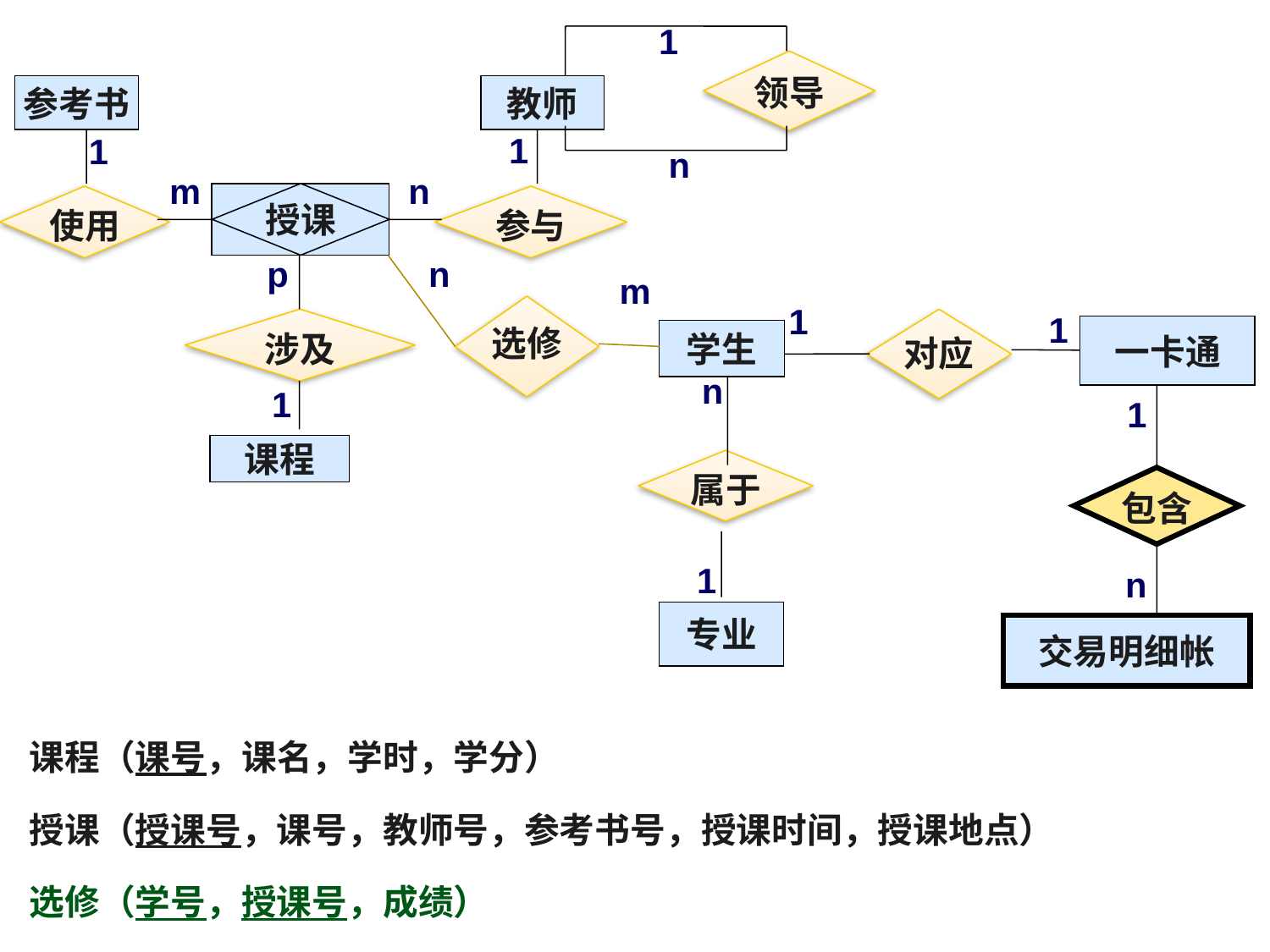

1

领导
参考书
教师
1
1

n

m
n

授课
使用
参与

p
n

m
1
选修
1
涉及
对应
一卡通
学生

n

1

1
课程
属于
包含

1
n
专业
交易明细帐
课程（课号，课名，学时，学分）
授课（授课号，课号，教师号，参考书号，授课时间，授课地点）
选修（学号，授课号，成绩）